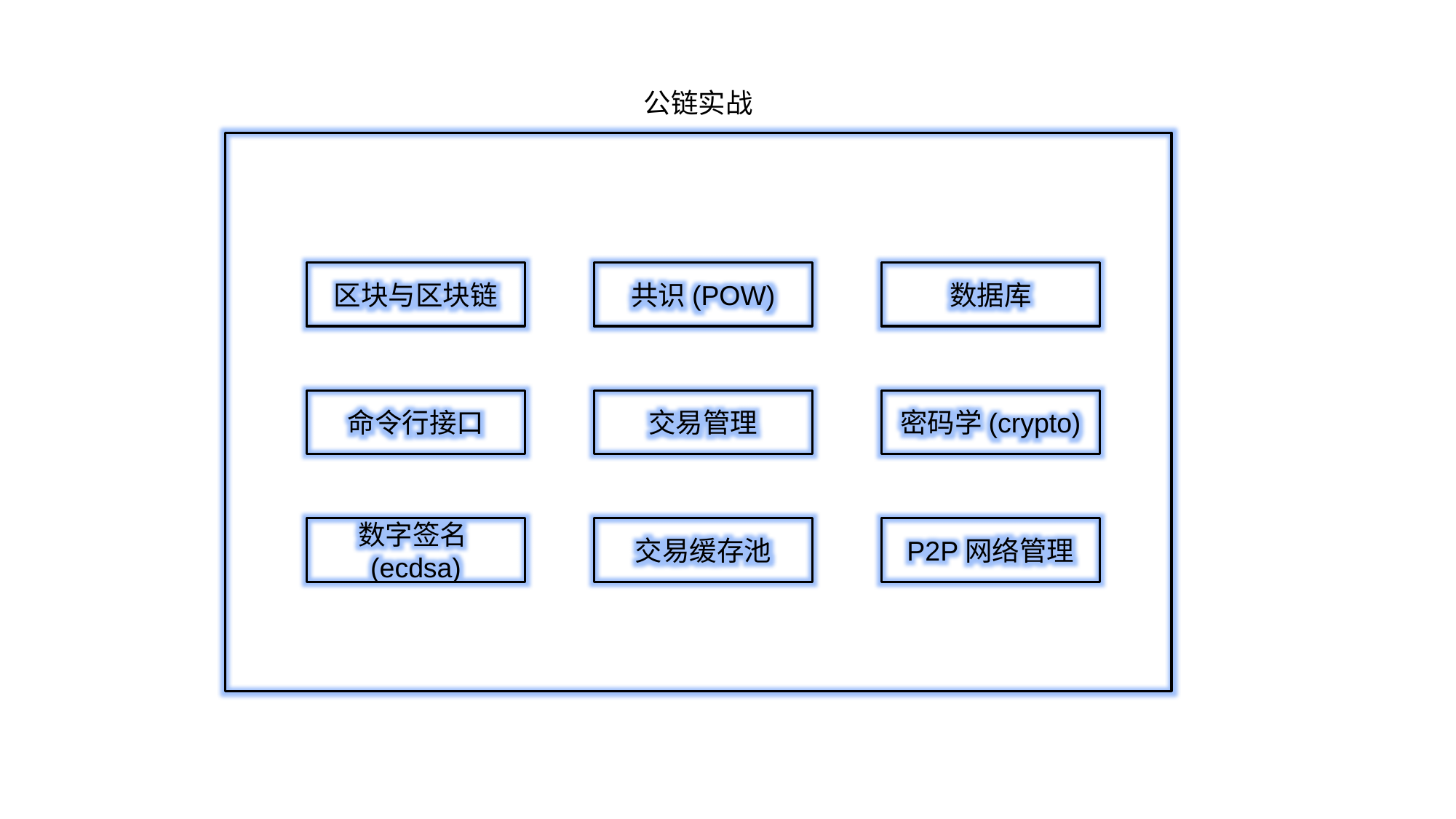

公链实战

共识(POW)
数据库
区块与区块链
交易管理
密码学(crypto)
命令行接口
交易缓存池
P2P网络管理
数字签名(ecdsa)